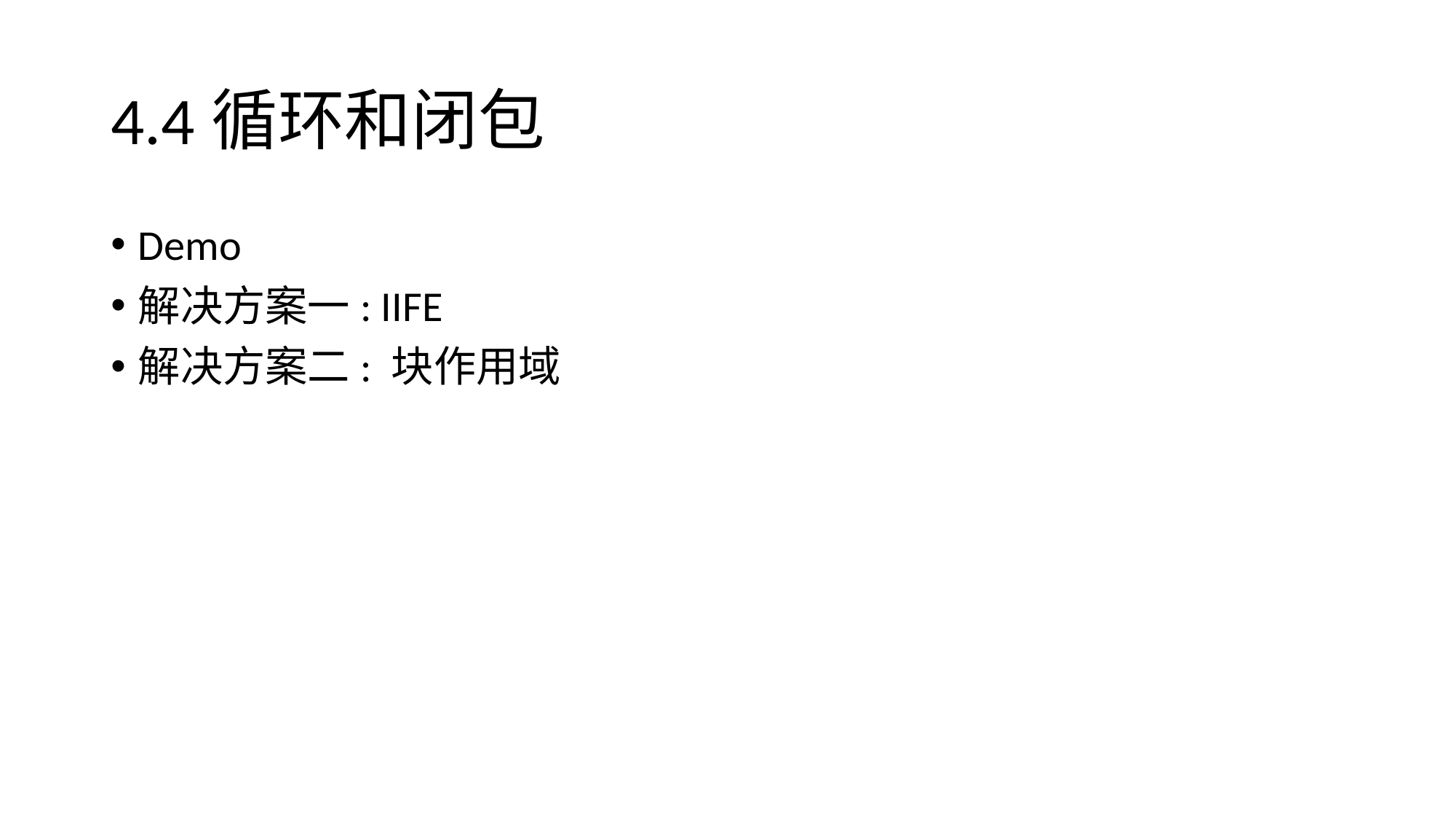

# 4.4循环和闭包
Demo
解决方案一: IIFE
解决方案二: 块作用域